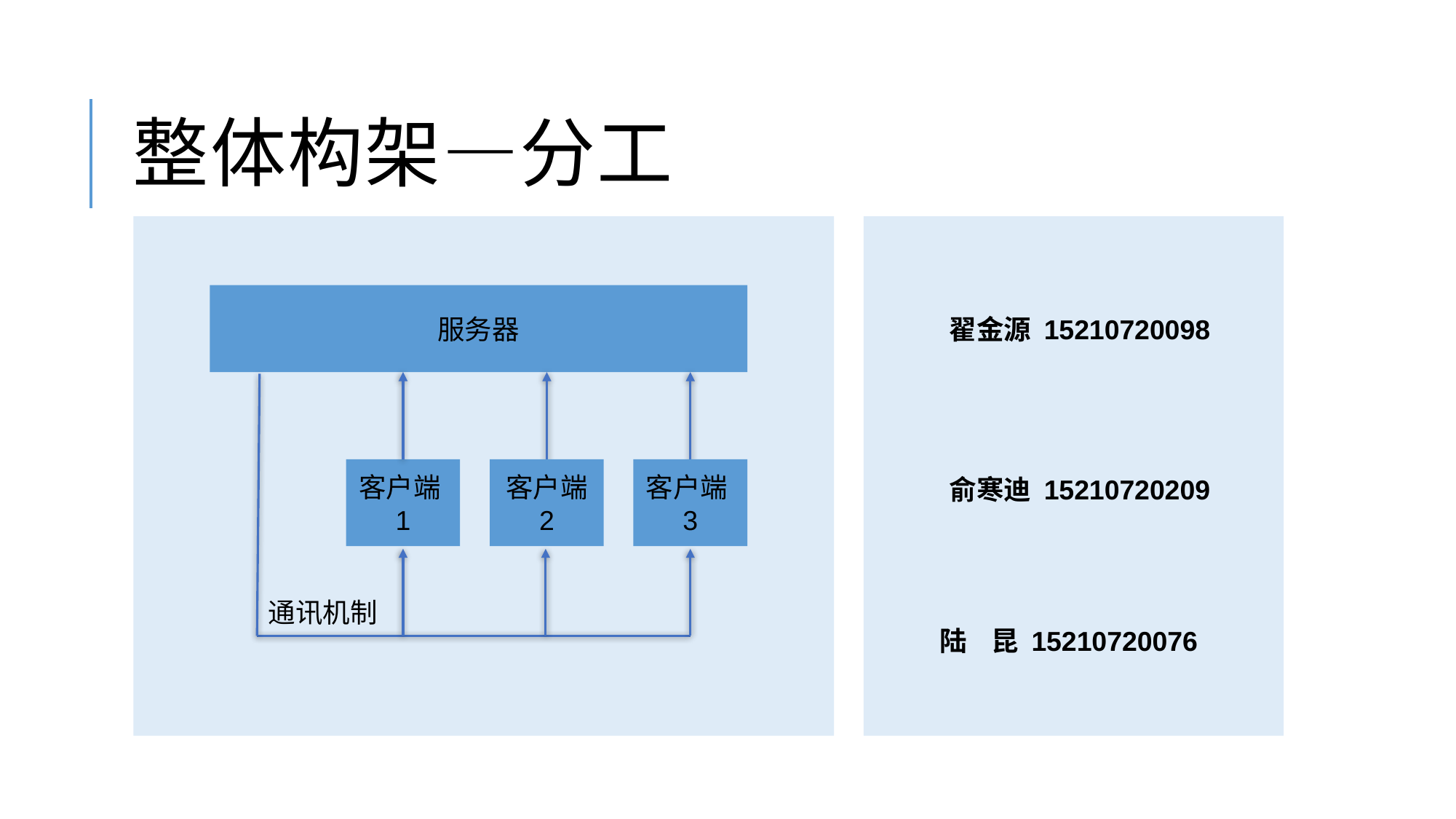

# 整体构架—分工

服务器
翟金源 15210720098
俞寒迪 15210720209
陆    昆 15210720076
客户端1
客户端 2
客户端3
通讯机制